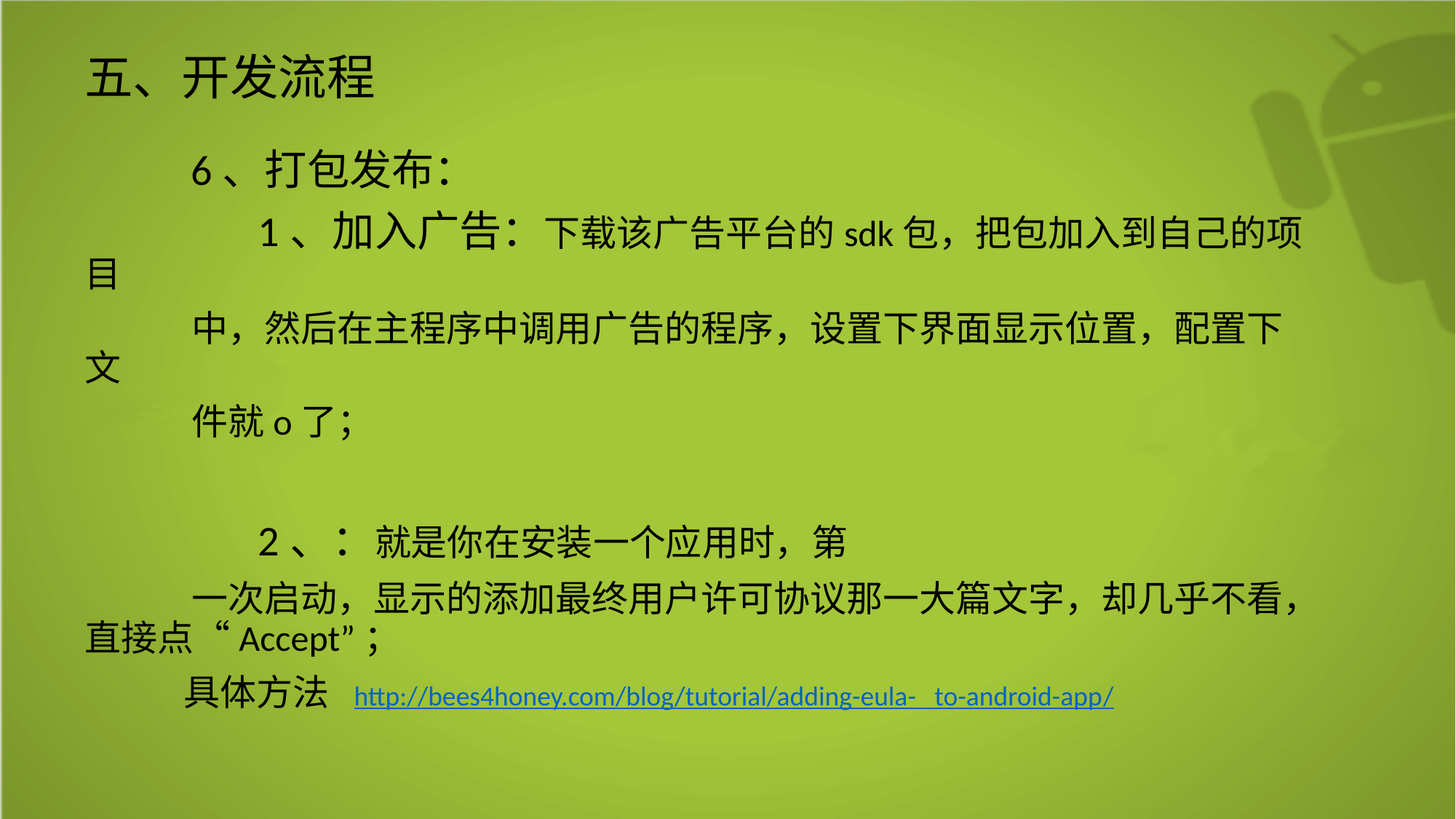

五、开发流程
           6、打包发布：
                  1、加入广告：下载该广告平台的sdk包，把包加入到自己的项目
            中，然后在主程序中调用广告的程序，设置下界面显示位置，配置下文
            件就o了；

                  2、：就是你在安装一个应用时，第
            一次启动，显示的添加最终用户许可协议那一大篇文字，却几乎不看，直接点“Accept”；
           具体方法  http://bees4honey.com/blog/tutorial/adding-eula-   to-android-app/